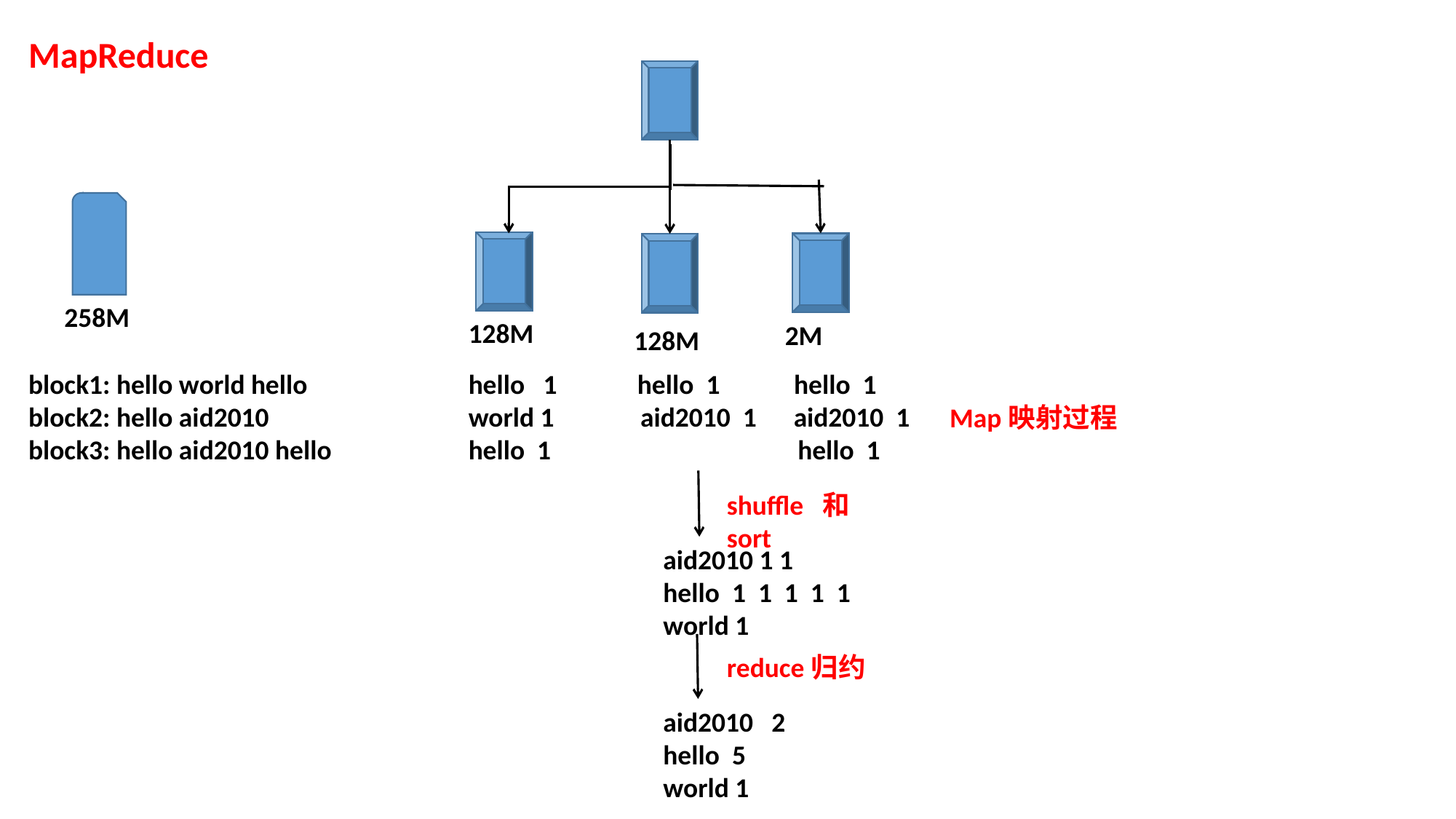

MapReduce

258M
128M
2M
128M
block1: hello world hello
block2: hello aid2010
block3: hello aid2010 hello
hello   1             hello  1            hello  1
world 1              aid2010  1      aid2010  1
hello  1                                        hello  1
Map映射过程
shuffle  和  sort
aid2010 1 1
hello  1  1  1  1  1
world 1
reduce归约
aid2010   2
hello  5
world 1